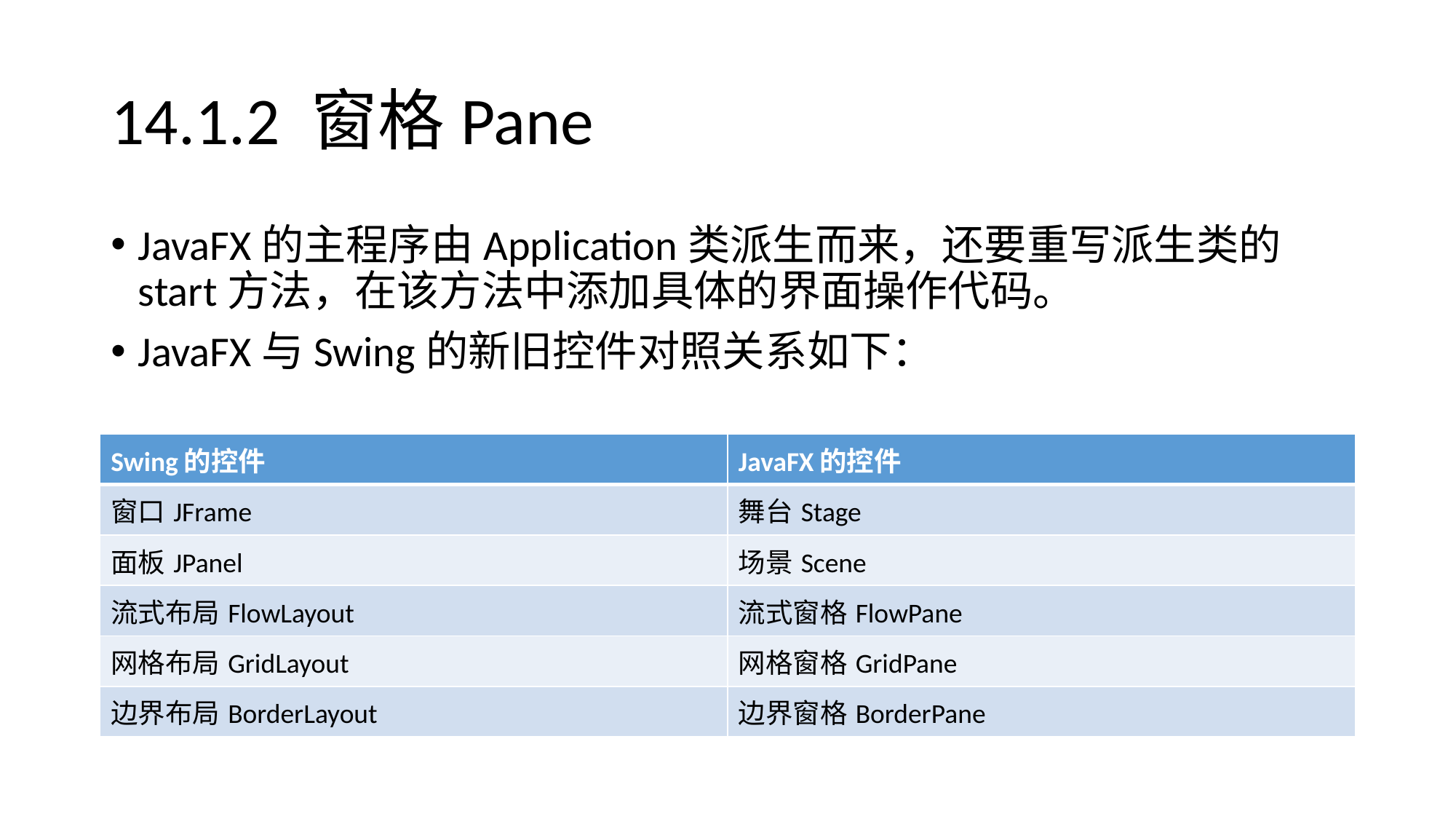

# 14.1.2 窗格Pane
JavaFX的主程序由Application类派生而来，还要重写派生类的start方法，在该方法中添加具体的界面操作代码。
JavaFX与Swing的新旧控件对照关系如下：
| Swing的控件 | JavaFX的控件 |
| --- | --- |
| 窗口JFrame | 舞台Stage |
| 面板JPanel | 场景Scene |
| 流式布局FlowLayout | 流式窗格FlowPane |
| 网格布局GridLayout | 网格窗格GridPane |
| 边界布局BorderLayout | 边界窗格BorderPane |